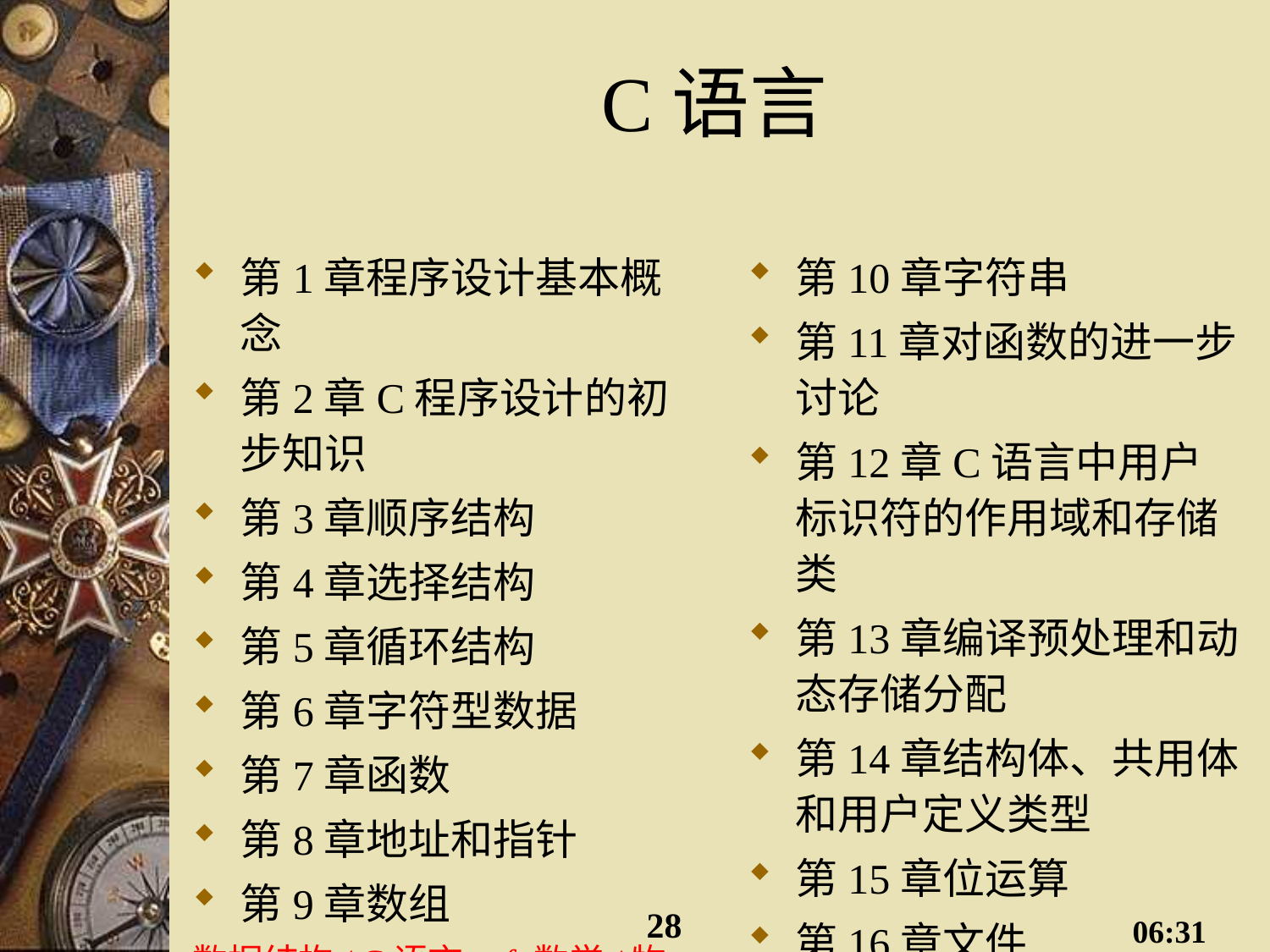

# C语言
第1章程序设计基本概念
第2章C程序设计的初步知识
第3章顺序结构
第4章选择结构
第5章循环结构
第6章字符型数据
第7章函数
第8章地址和指针
第9章数组
数据结构/ C语言 c.f 数学/物理
第10章字符串
第11章对函数的进一步讨论
第12章C语言中用户标识符的作用域和存储类
第13章编译预处理和动态存储分配
第14章结构体、共用体和用户定义类型
第15章位运算
第16章文件